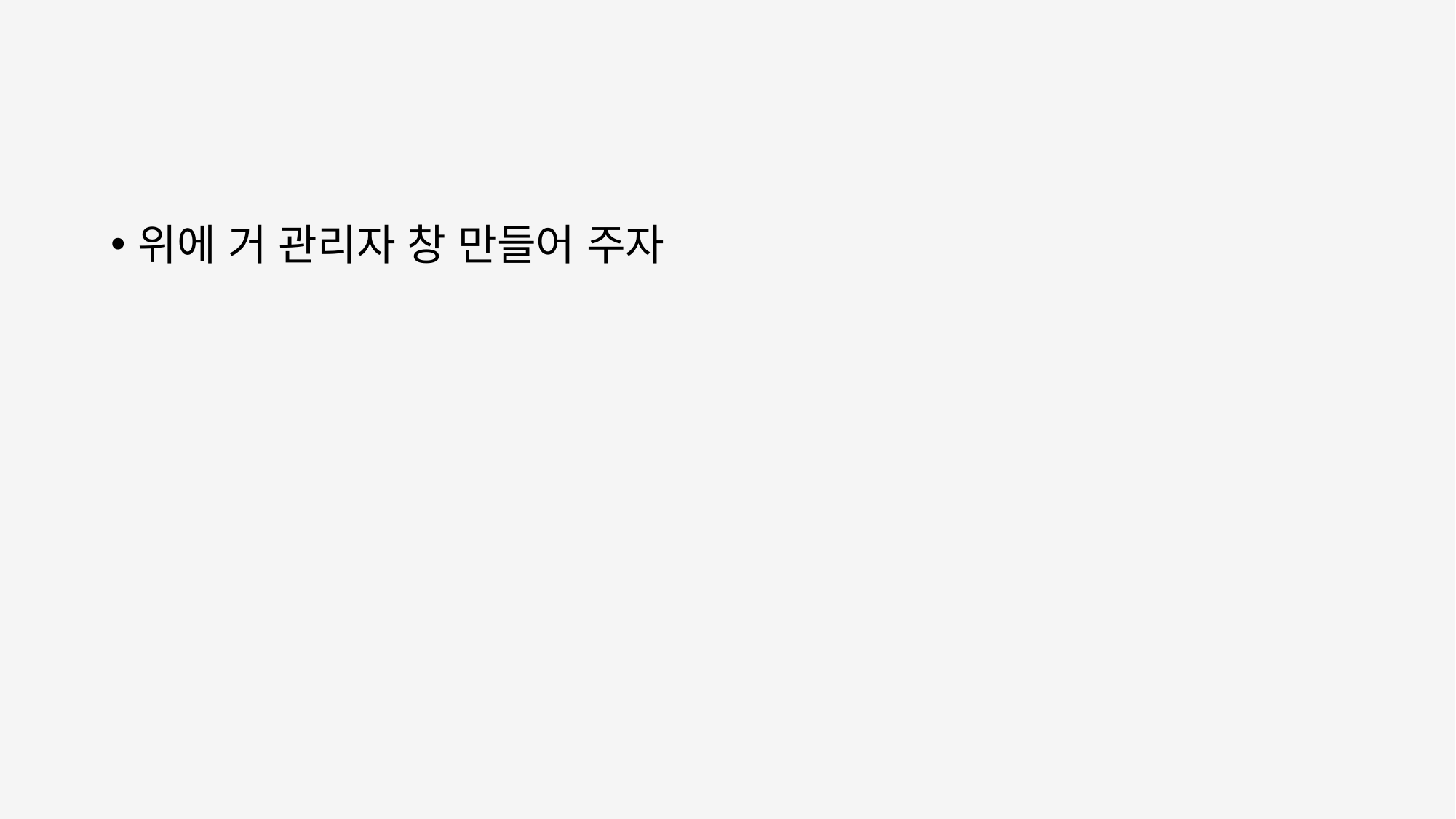

#
위에 거 관리자 창 만들어 주자